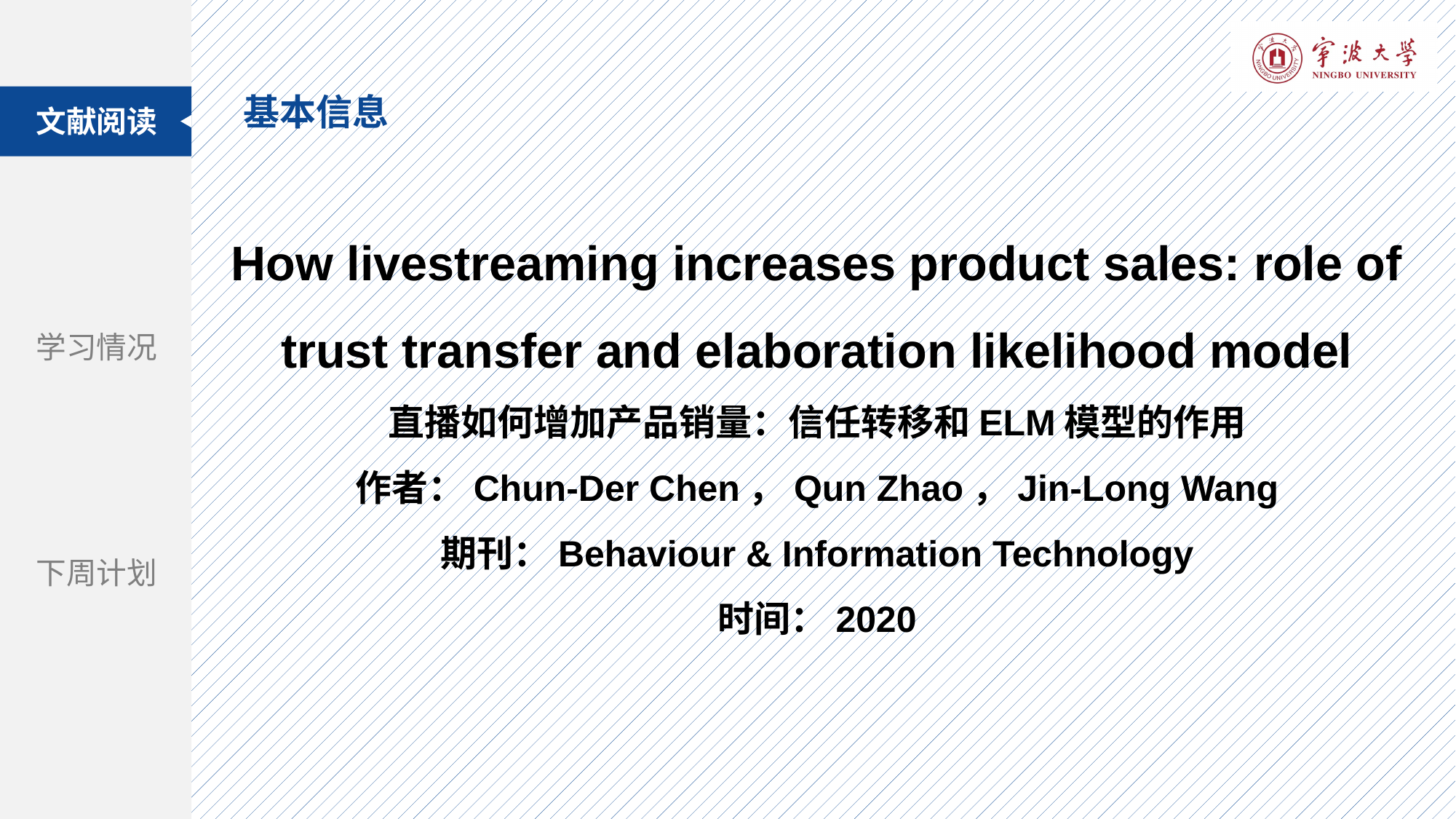

基本信息

文献阅读
How livestreaming increases product sales: role of trust transfer and elaboration likelihood model
直播如何增加产品销量：信任转移和ELM模型的作用
作者：Chun-Der Chen，Qun Zhao，Jin-Long Wang
期刊：Behaviour & Information Technology
时间：2020
学习情况
下周计划